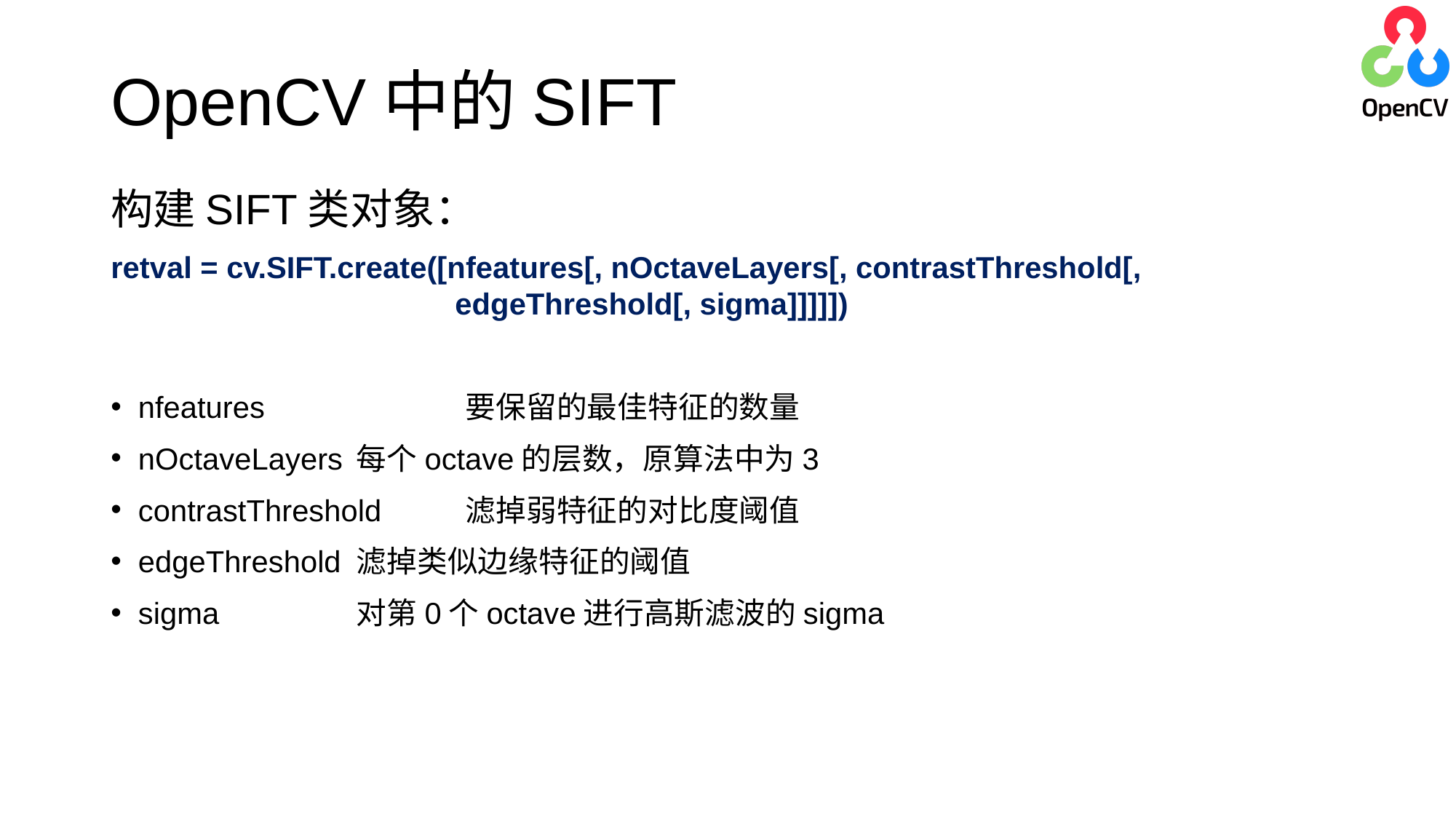

# OpenCV中的SIFT
构建SIFT类对象：
retval = cv.SIFT.create([nfeatures[, nOctaveLayers[, contrastThreshold[, 					  edgeThreshold[, sigma]]]]])

nfeatures		要保留的最佳特征的数量
nOctaveLayers	每个octave的层数，原算法中为3
contrastThreshold	滤掉弱特征的对比度阈值
edgeThreshold	滤掉类似边缘特征的阈值
sigma		对第0个octave进行高斯滤波的sigma